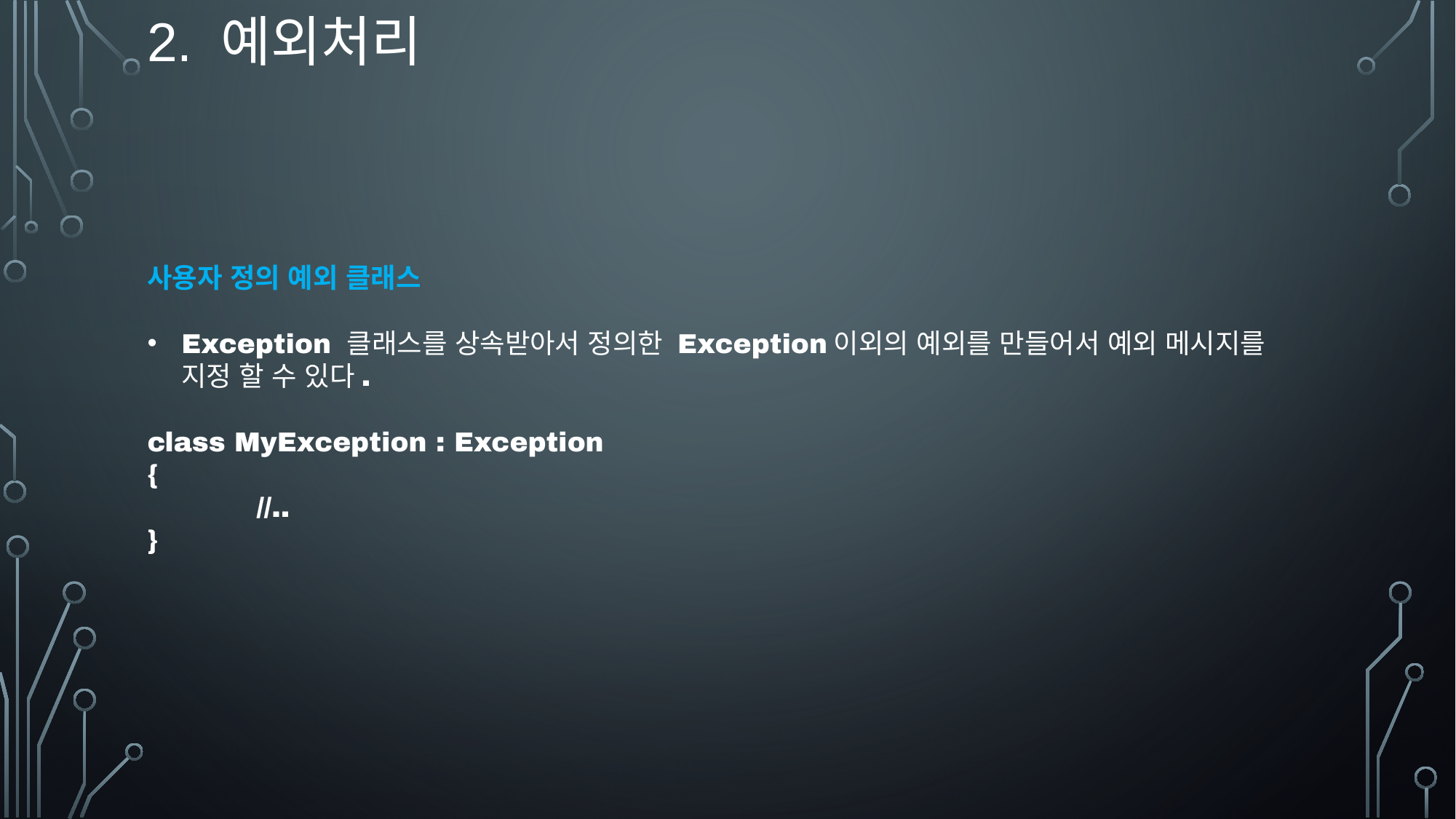

# 2. 예외처리
사용자 정의 예외 클래스

Exception 클래스를 상속받아서 정의한 Exception이외의 예외를 만들어서 예외 메시지를 지정 할 수 있다.

class MyException : Exception
{
	//..
}